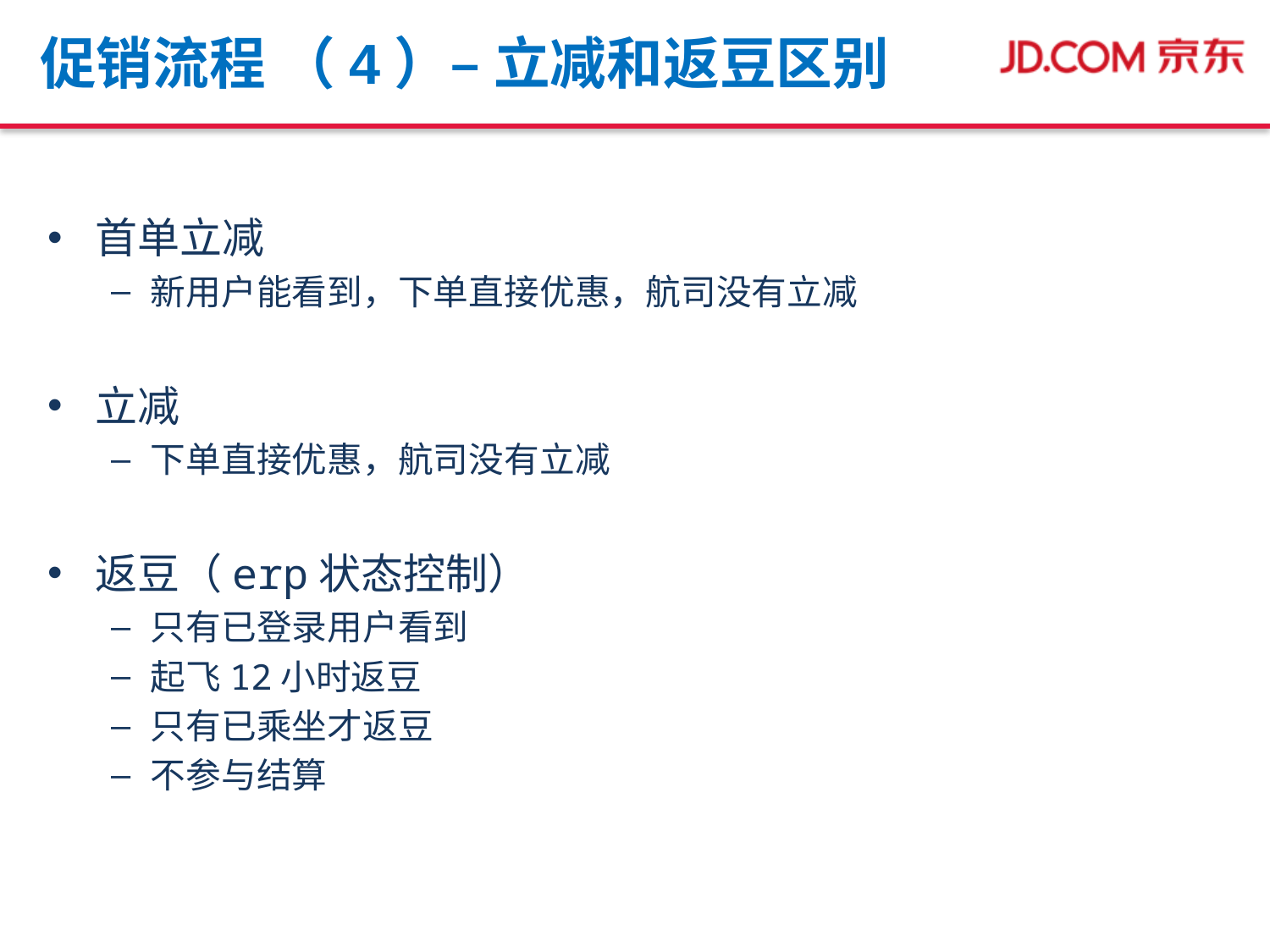

# 促销流程 （4）– 立减和返豆区别

首单立减
新用户能看到，下单直接优惠，航司没有立减

立减
下单直接优惠，航司没有立减

返豆（erp状态控制）
只有已登录用户看到
起飞12小时返豆
只有已乘坐才返豆
不参与结算